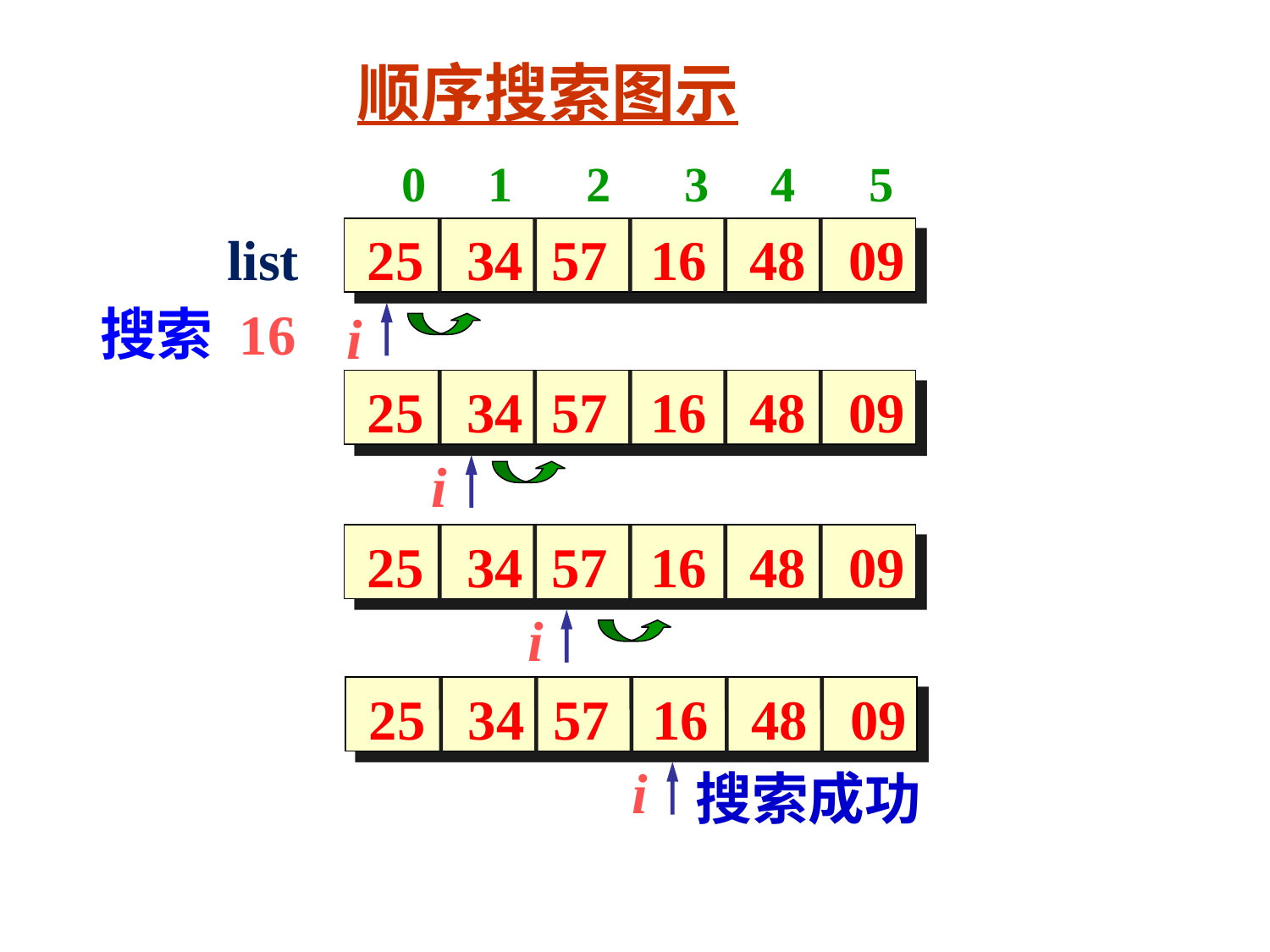

顺序搜索图示
  0     1      2      3     4      5
list

25   34  57   16   48   09

搜索 16
i

25   34  57   16   48   09

i

25   34  57   16   48   09

i

25   34  57   16   48   09

i
搜索成功

54